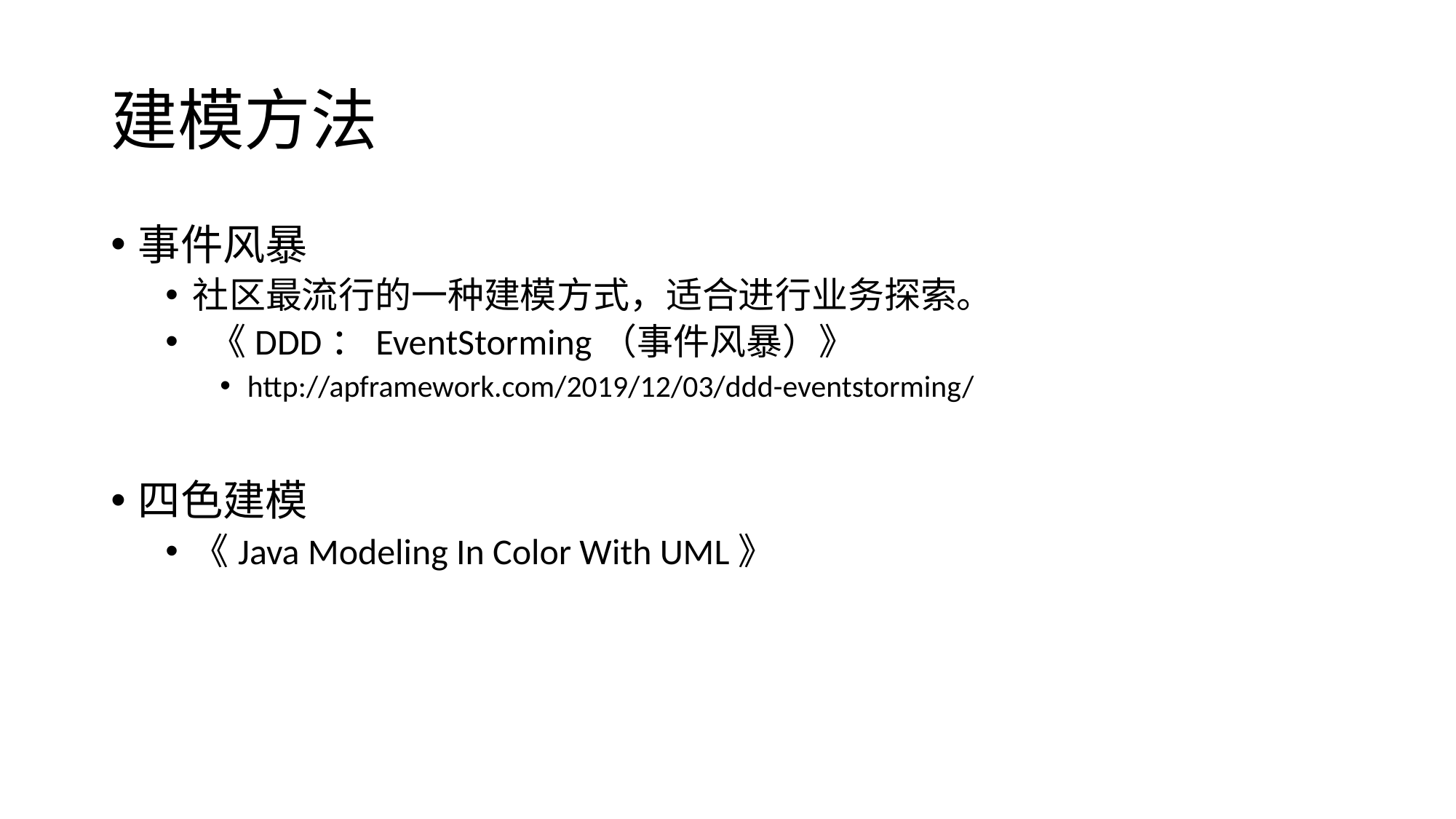

# 建模方法
事件风暴
社区最流行的一种建模方式，适合进行业务探索。
 《DDD：EventStorming（事件风暴）》
http://apframework.com/2019/12/03/ddd-eventstorming/

四色建模
《Java Modeling In Color With UML》